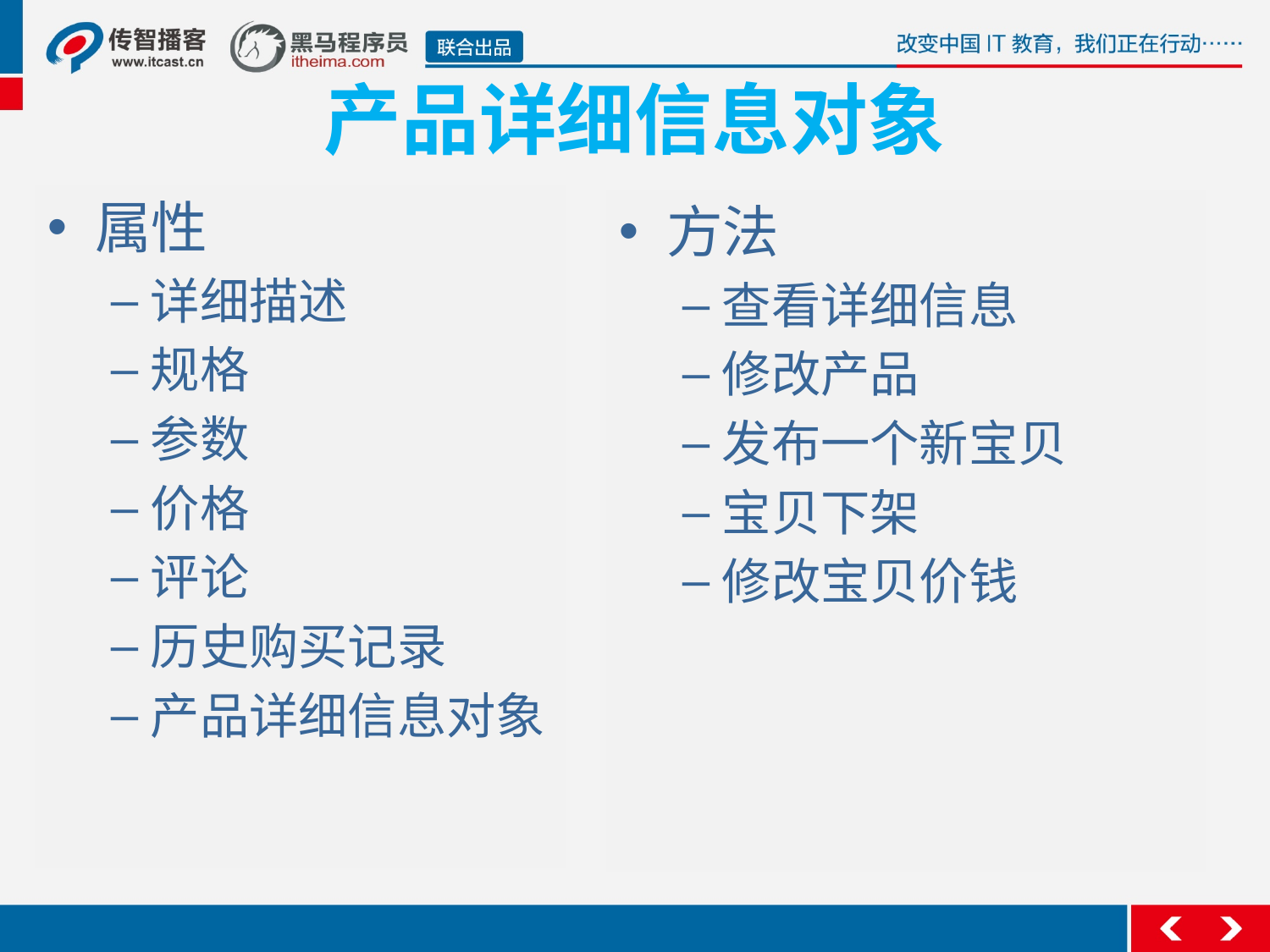

# 产品详细信息对象
属性
详细描述
规格
参数
价格
评论
历史购买记录
产品详细信息对象

方法
查看详细信息
修改产品
发布一个新宝贝
宝贝下架
修改宝贝价钱